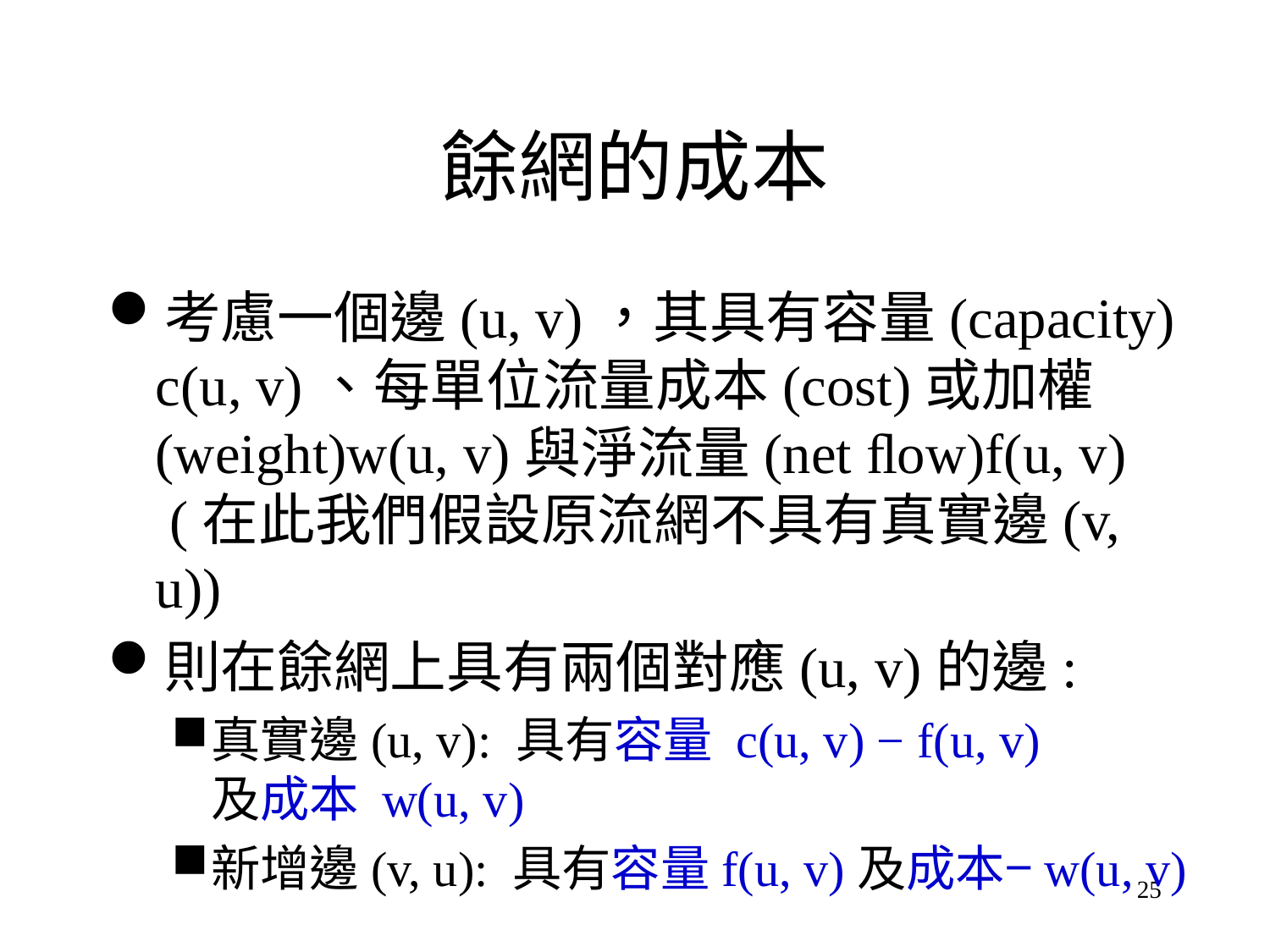

# 餘網的成本
考慮一個邊(u, v)，其具有容量(capacity) c(u, v)、每單位流量成本(cost)或加權(weight)w(u, v)與淨流量(net ﬂow)f(u, v)
 (在此我們假設原流網不具有真實邊(v, u))
則在餘網上具有兩個對應(u, v)的邊:
真實邊(u, v): 具有容量 c(u, v) − f(u, v)
及成本 w(u, v)
新增邊(v, u): 具有容量f(u, v)及成本−w(u, v)
25